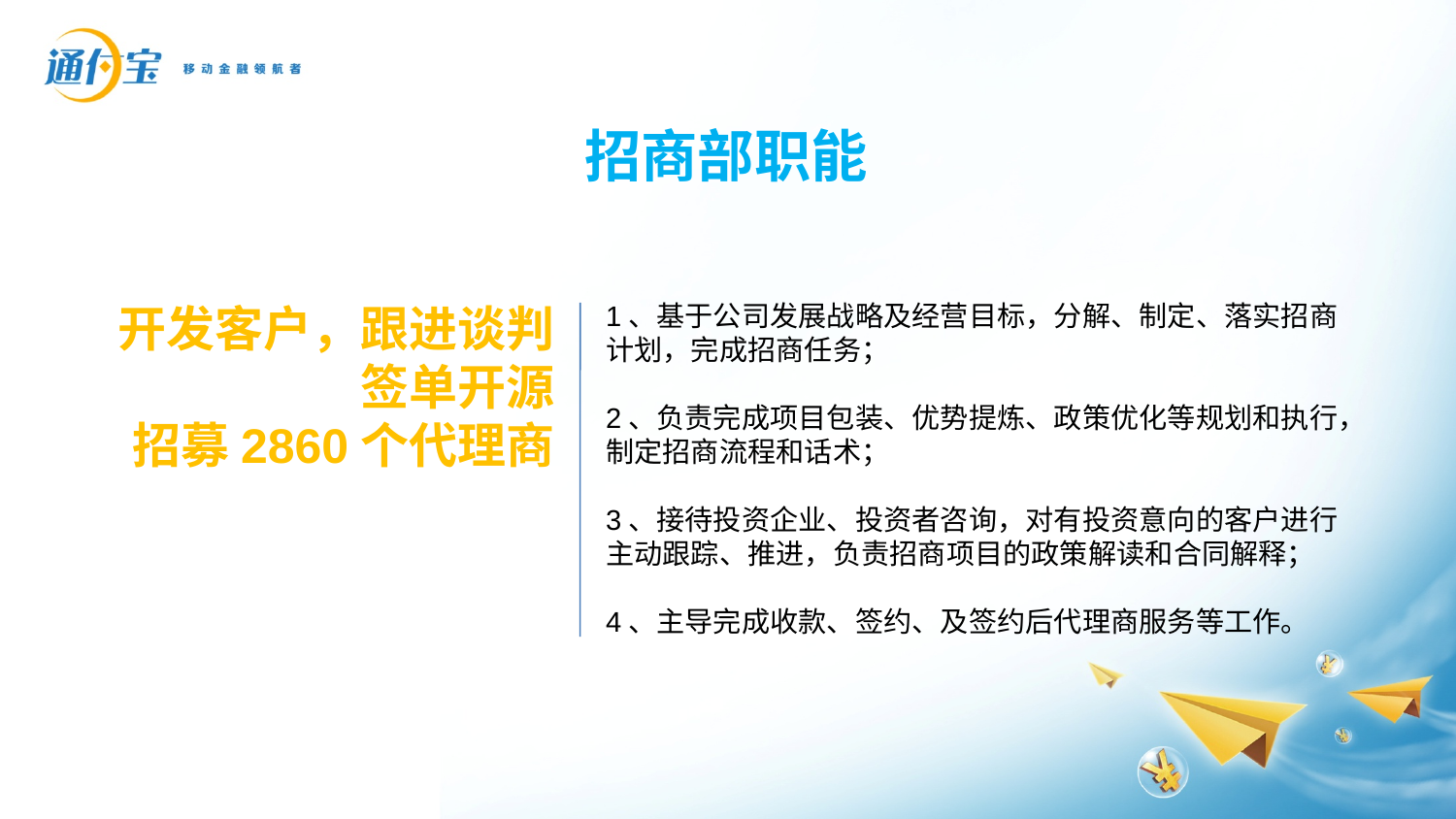

招商部职能
开发客户，跟进谈判签单开源
招募2860个代理商
1、基于公司发展战略及经营目标，分解、制定、落实招商计划，完成招商任务；

2、负责完成项目包装、优势提炼、政策优化等规划和执行，制定招商流程和话术；

3、接待投资企业、投资者咨询，对有投资意向的客户进行主动跟踪、推进，负责招商项目的政策解读和合同解释；

4、主导完成收款、签约、及签约后代理商服务等工作。